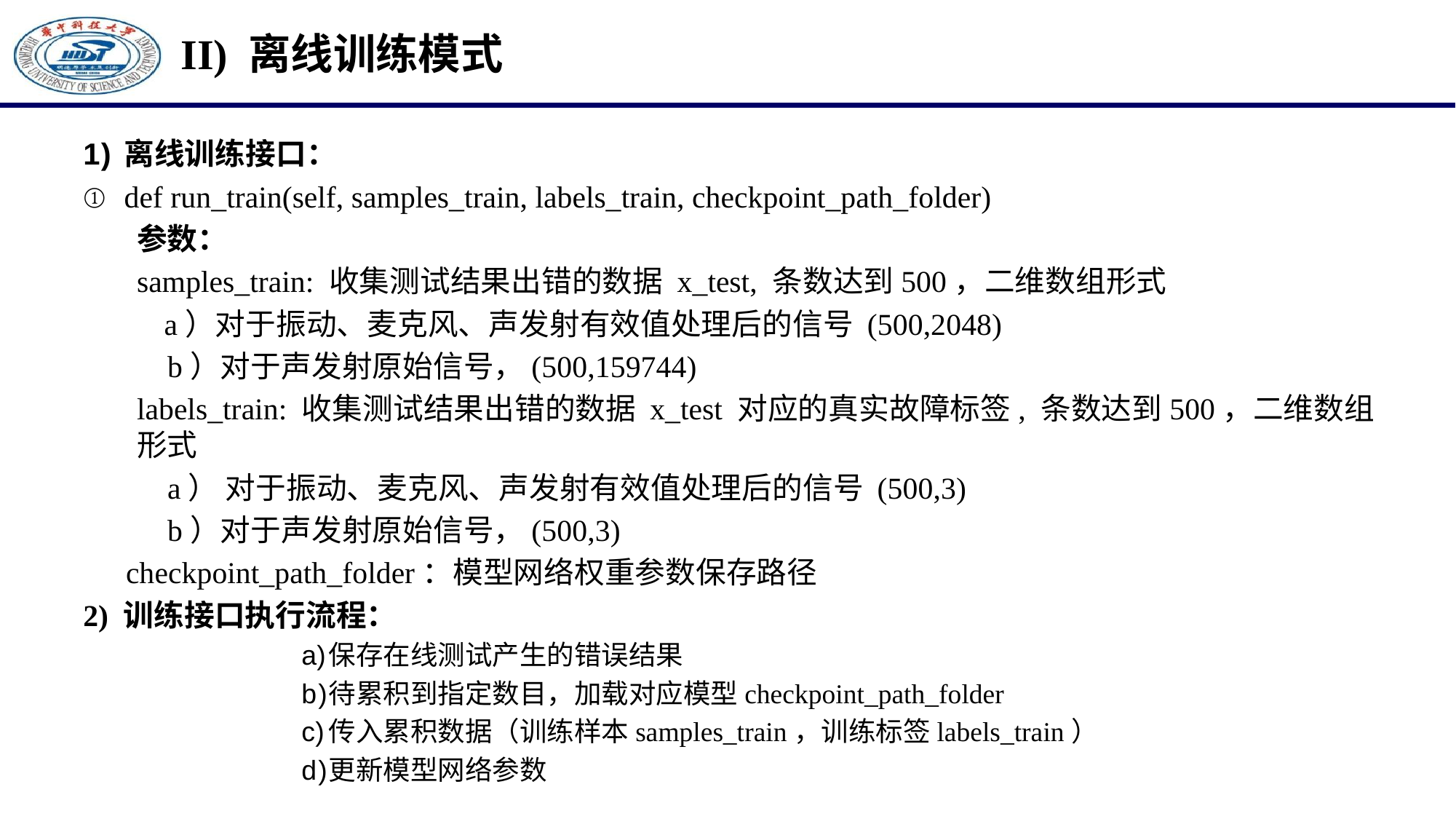

# II) 离线训练模式
离线训练接口：
def run_train(self, samples_train, labels_train, checkpoint_path_folder)
参数：
samples_train: 收集测试结果出错的数据 x_test, 条数达到500，二维数组形式
     a）对于振动、麦克风、声发射有效值处理后的信号 (500,2048)
    b）对于声发射原始信号，(500,159744)
labels_train: 收集测试结果出错的数据 x_test 对应的真实故障标签, 条数达到500，二维数组形式
    a） 对于振动、麦克风、声发射有效值处理后的信号 (500,3)
    b）对于声发射原始信号，(500,3)
checkpoint_path_folder：模型网络权重参数保存路径
2) 训练接口执行流程：
保存在线测试产生的错误结果
待累积到指定数目，加载对应模型checkpoint_path_folder
传入累积数据（训练样本samples_train，训练标签labels_train）
更新模型网络参数